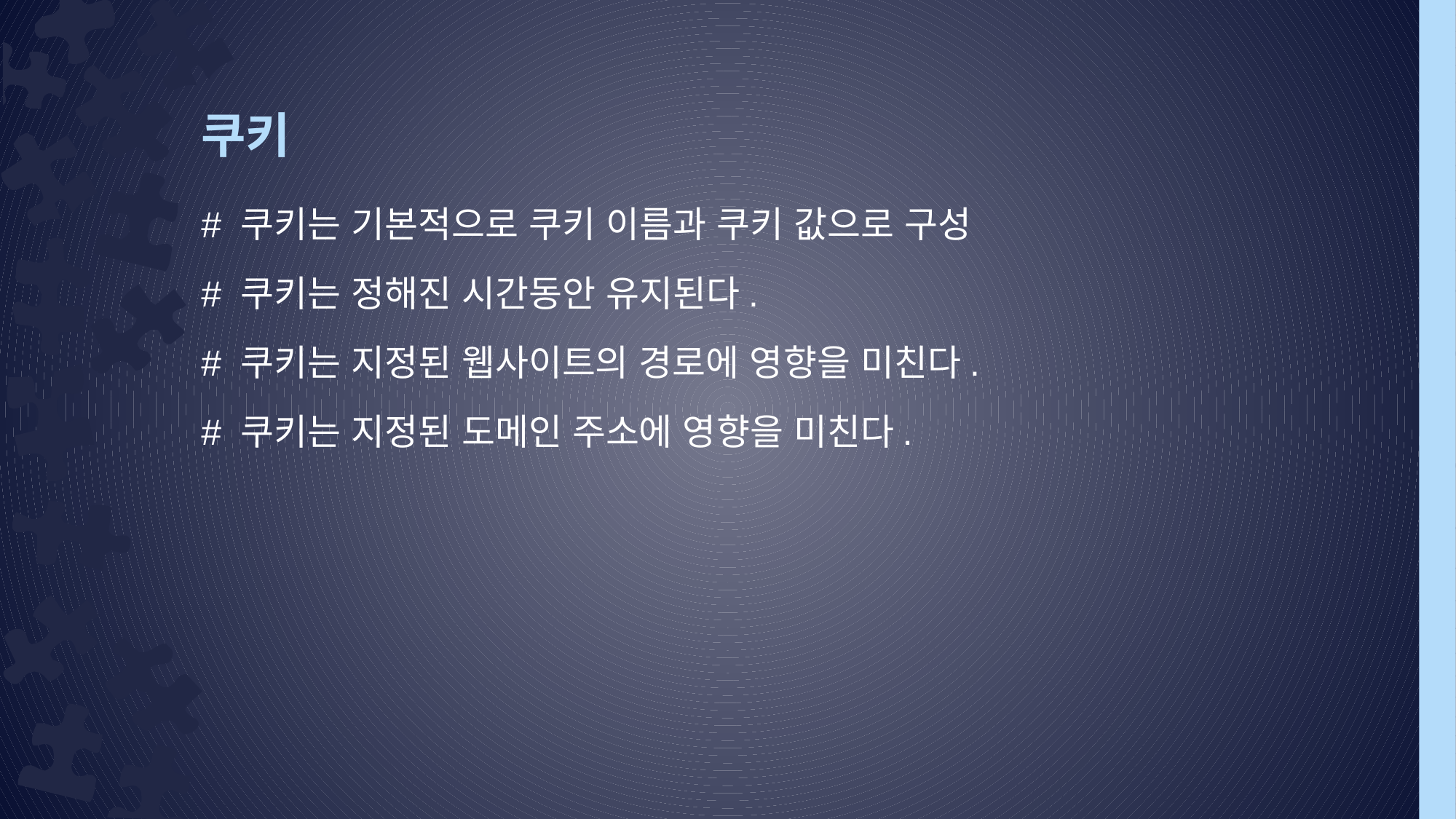

# 쿠키
# 쿠키는 기본적으로 쿠키 이름과 쿠키 값으로 구성
# 쿠키는 정해진 시간동안 유지된다.
# 쿠키는 지정된 웹사이트의 경로에 영향을 미친다.
# 쿠키는 지정된 도메인 주소에 영향을 미친다.